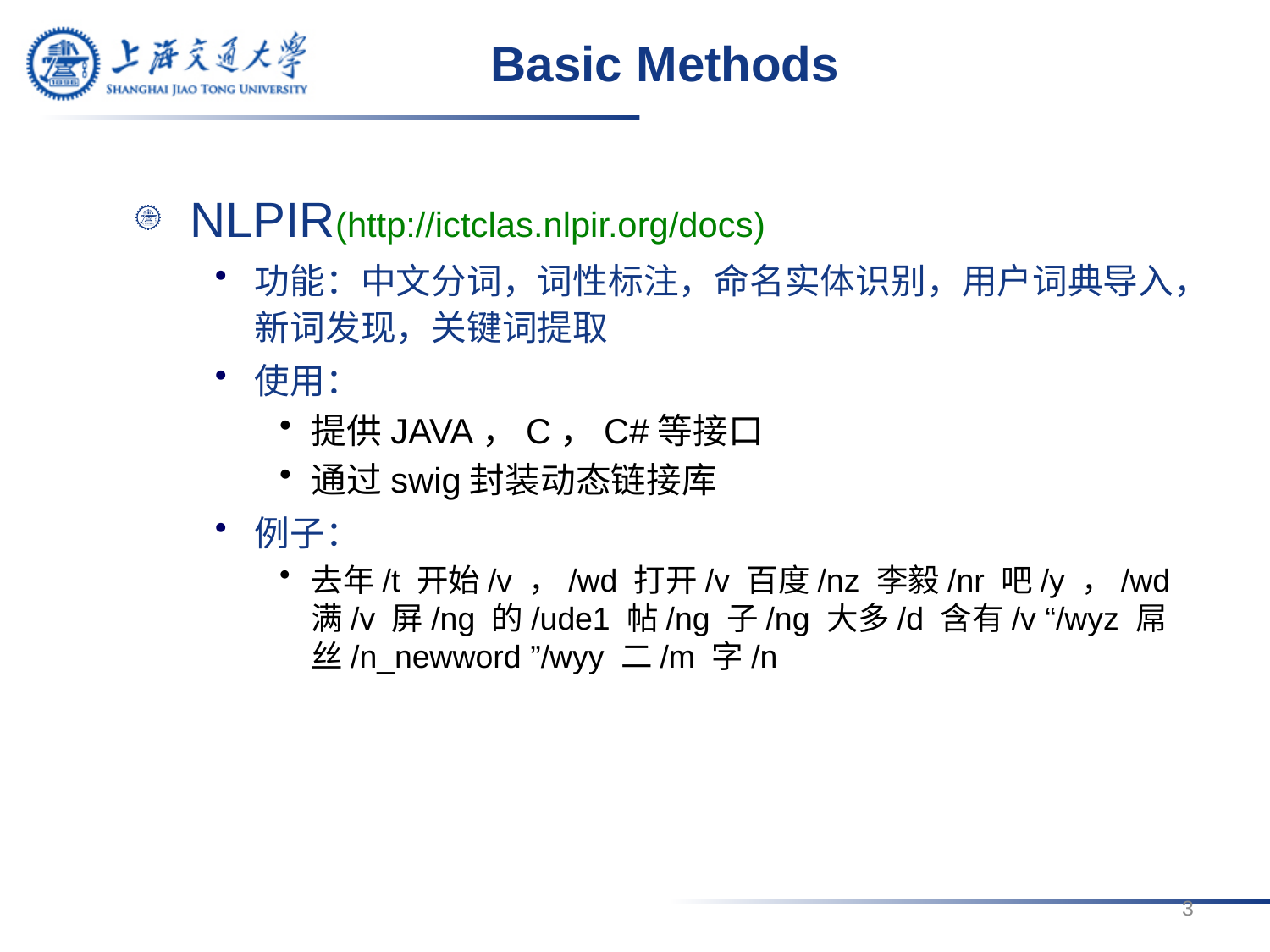

Basic Methods
NLPIR(http://ictclas.nlpir.org/docs)
功能：中文分词，词性标注，命名实体识别，用户词典导入，新词发现，关键词提取
使用：
提供JAVA，C，C#等接口
通过swig封装动态链接库
例子：
去年/t 开始/v ，/wd 打开/v 百度/nz 李毅/nr 吧/y ，/wd 满/v 屏/ng 的/ude1 帖/ng 子/ng 大多/d 含有/v “/wyz 屌丝/n_newword ”/wyy 二/m 字/n
3